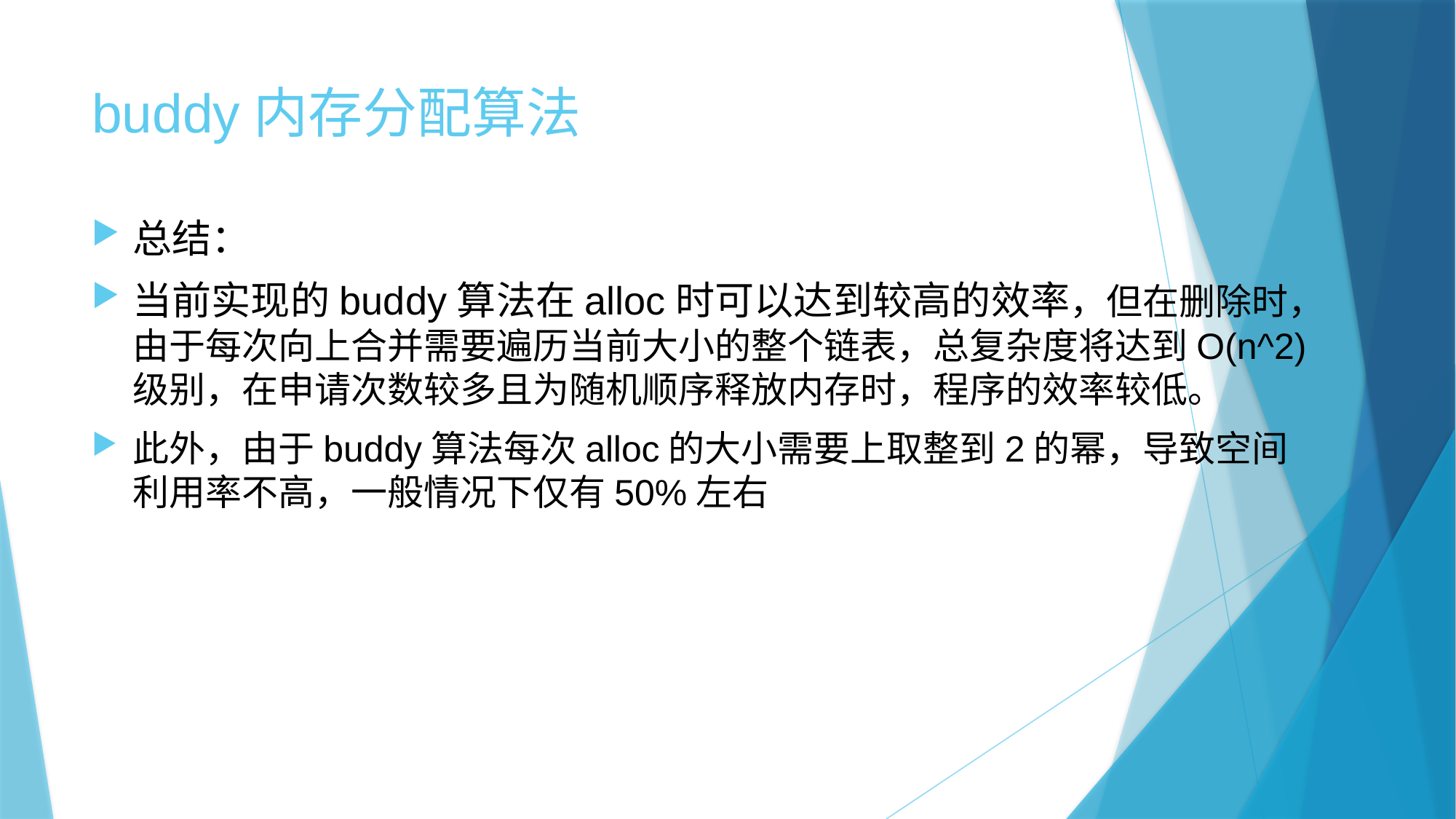

# buddy内存分配算法
总结：
当前实现的buddy算法在alloc时可以达到较高的效率，但在删除时，由于每次向上合并需要遍历当前大小的整个链表，总复杂度将达到O(n^2)级别，在申请次数较多且为随机顺序释放内存时，程序的效率较低。
此外，由于buddy算法每次alloc的大小需要上取整到2的幂，导致空间利用率不高，一般情况下仅有50%左右